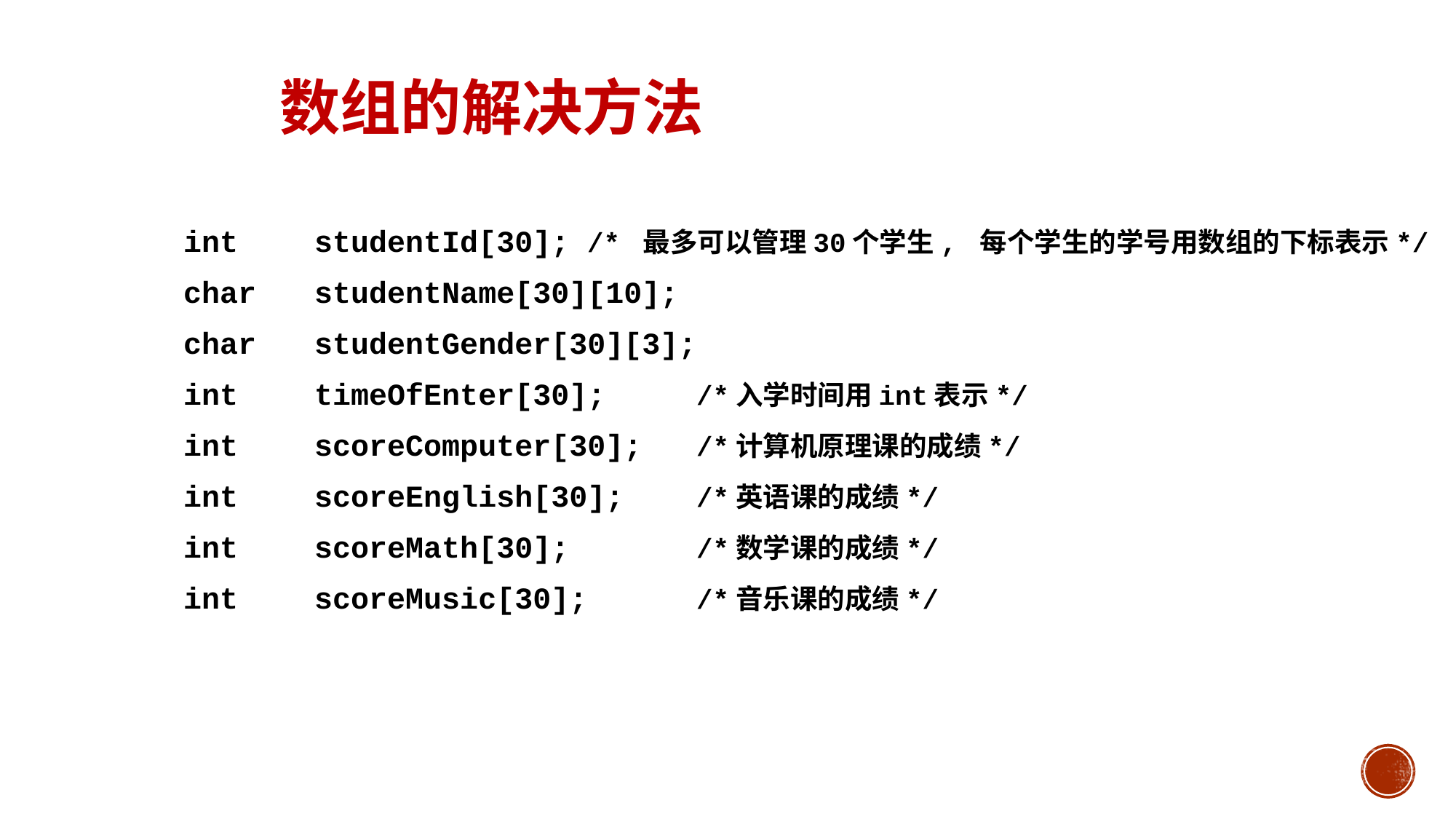

# 数组的解决方法
int 	studentId[30]; /* 最多可以管理30个学生, 每个学生的学号用数组的下标表示*/
char	studentName[30][10];
char	studentGender[30][3];
int 	timeOfEnter[30];     /*入学时间用int表示*/
int 	scoreComputer[30];   /*计算机原理课的成绩*/
int 	scoreEnglish[30];    /*英语课的成绩*/
int 	scoreMath[30];	   /*数学课的成绩*/
int 	scoreMusic[30];	   /*音乐课的成绩*/
5